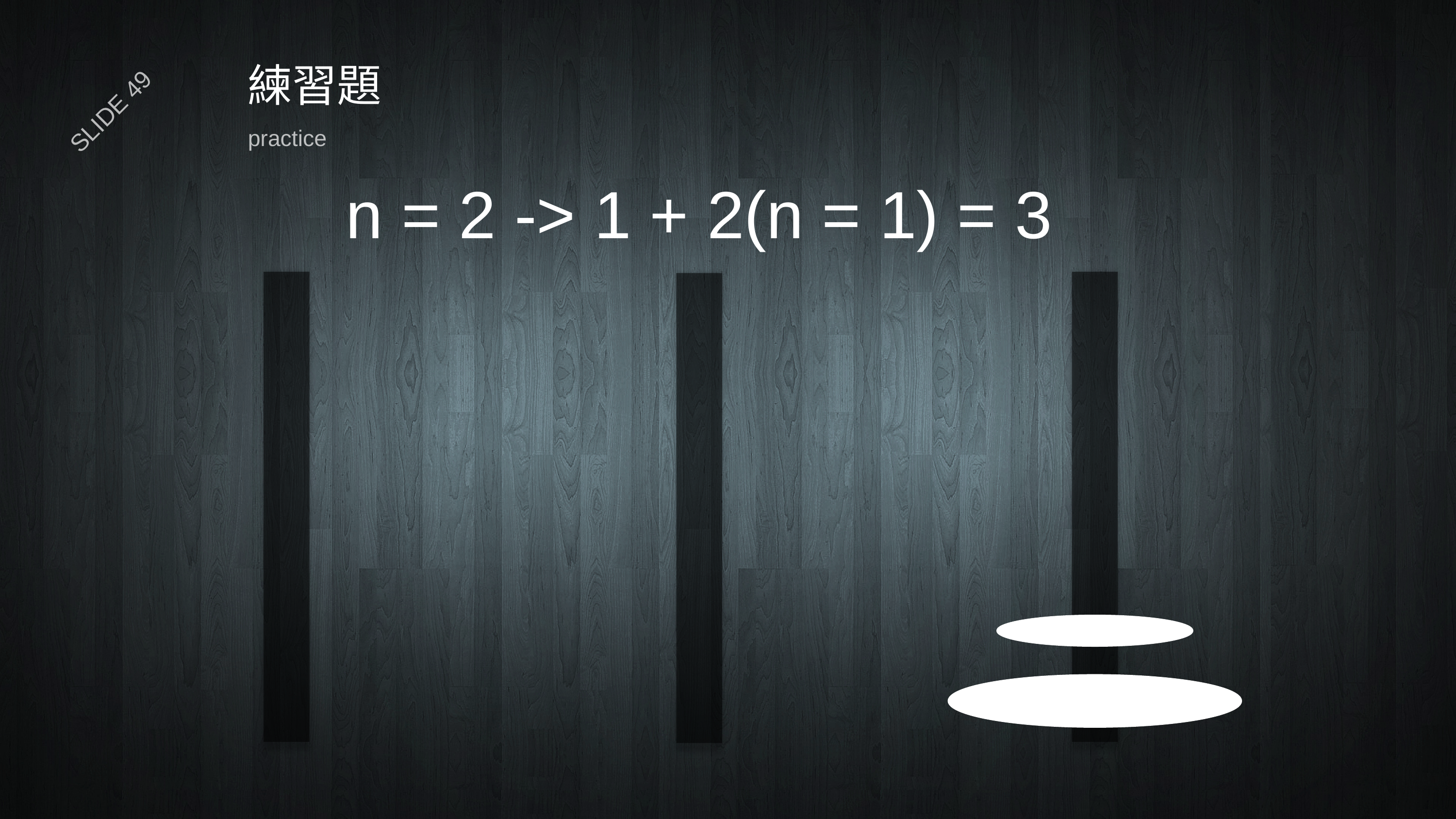

# 練習題
SLIDE 49
practice

n = 2 -> 1 + 2(n = 1) = 3